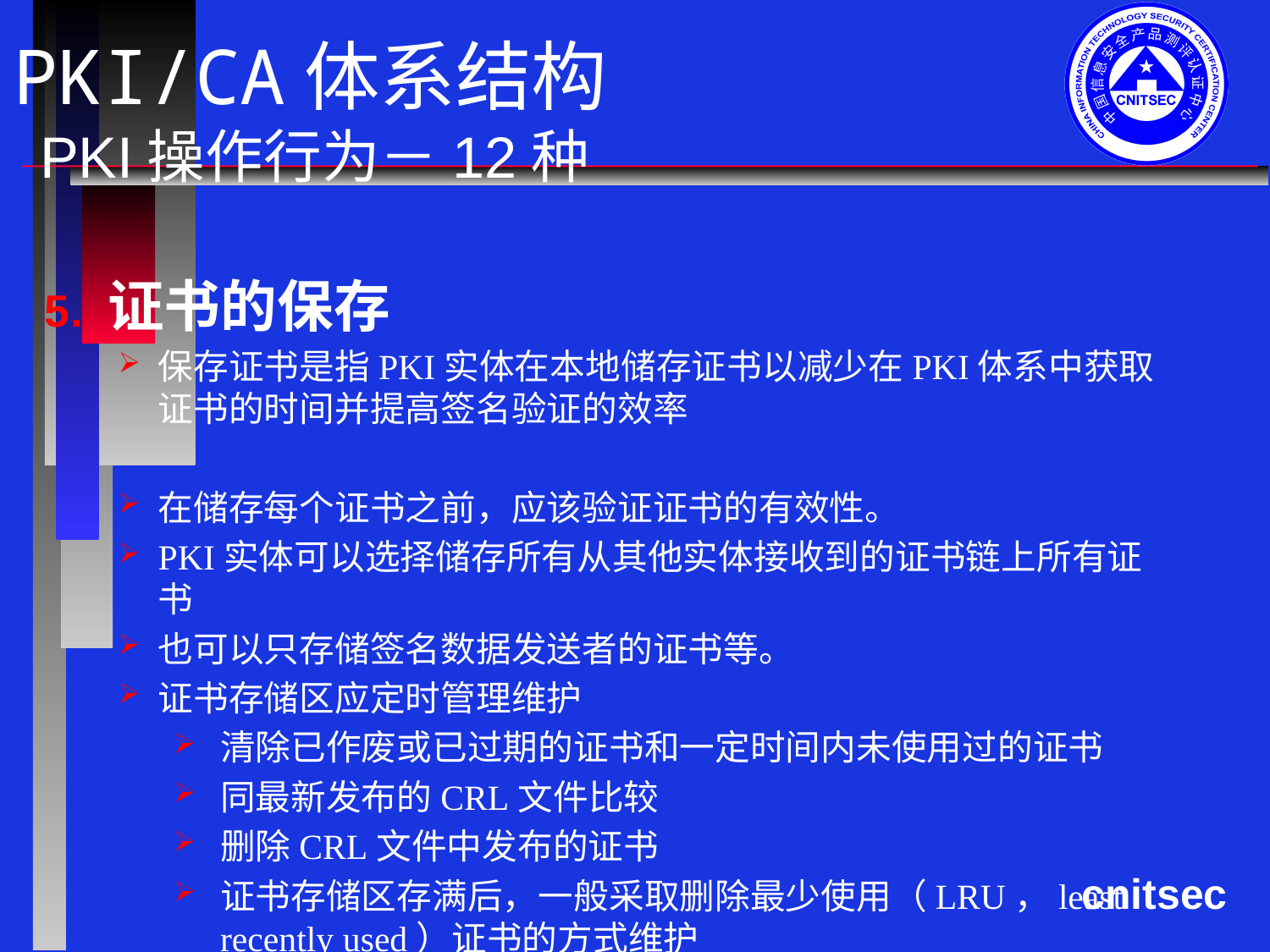

# PKI/CA体系结构 PKI操作行为－12种
证书的保存

保存证书是指PKI实体在本地储存证书以减少在PKI体系中获取证书的时间并提高签名验证的效率

在储存每个证书之前，应该验证证书的有效性。
PKI实体可以选择储存所有从其他实体接收到的证书链上所有证书
也可以只存储签名数据发送者的证书等。
证书存储区应定时管理维护
清除已作废或已过期的证书和一定时间内未使用过的证书
同最新发布的CRL文件比较
删除CRL文件中发布的证书
证书存储区存满后，一般采取删除最少使用（LRU，least recently used）证书的方式维护